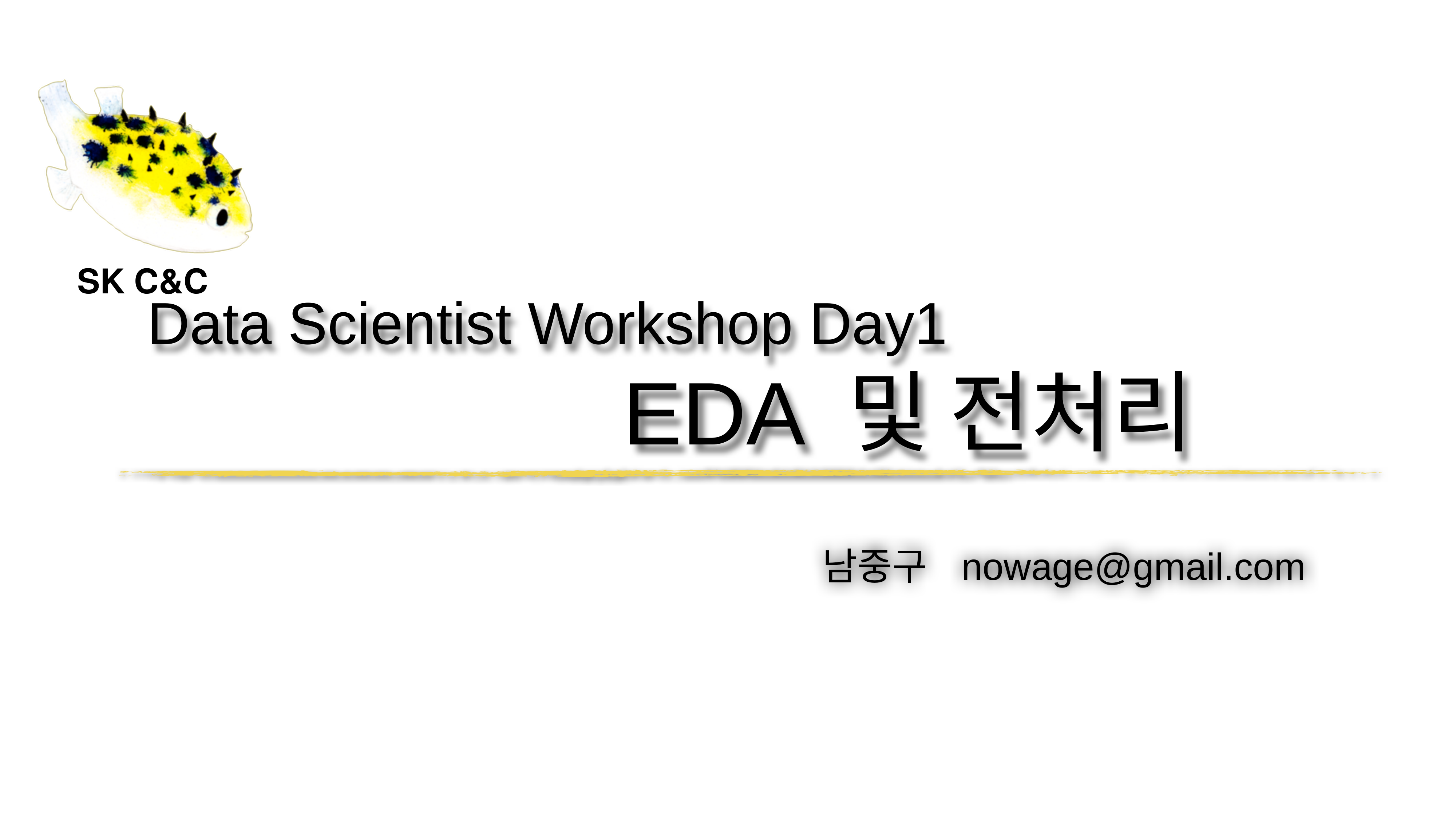

# Data Scientist Workshop Day1 EDA 및 전처리
SK C&C
남중구   nowage@gmail.com